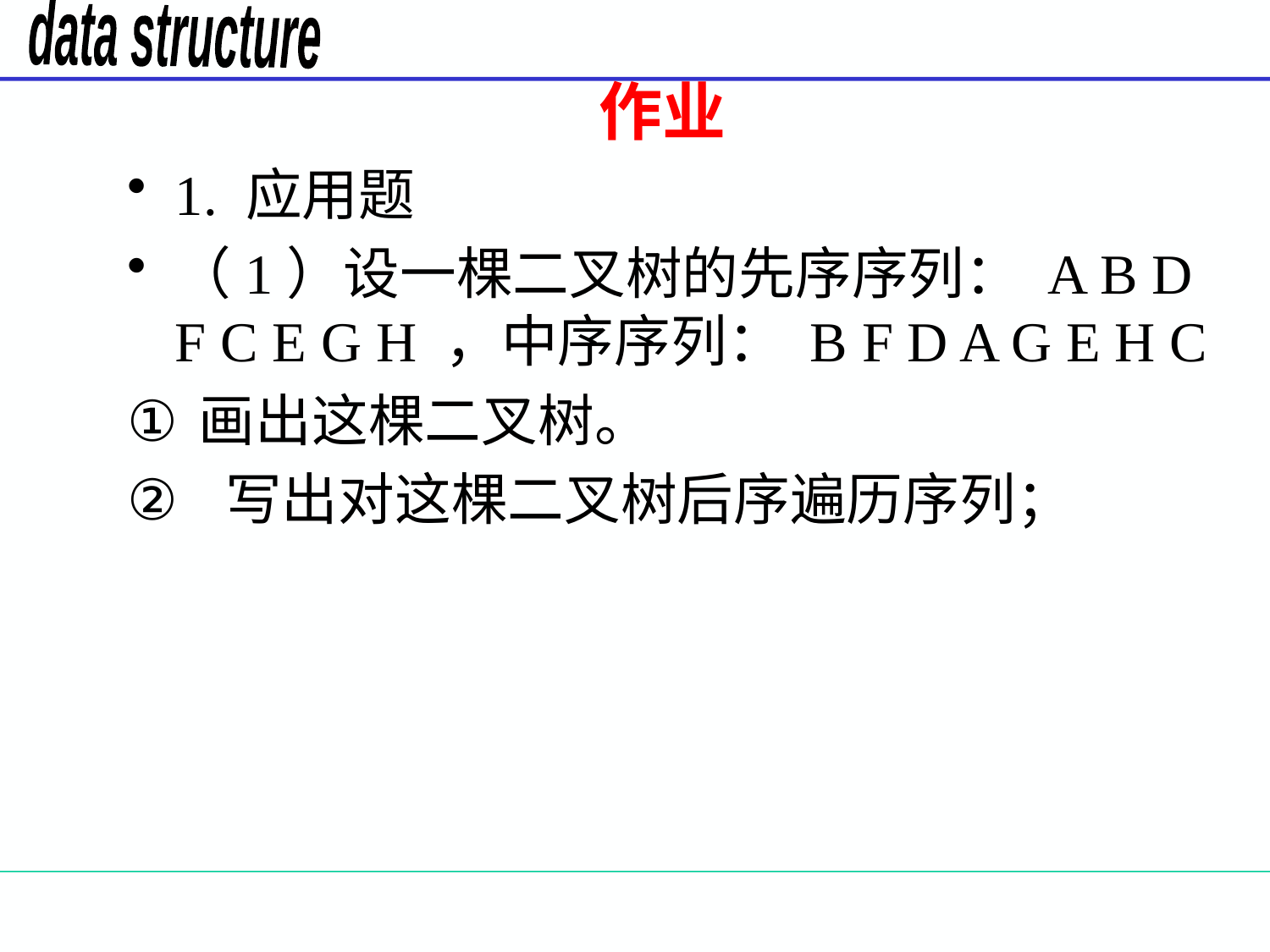

作业
1. 应用题
（1）设一棵二叉树的先序序列： A B D F C E G H ，中序序列： B F D A G E H C
画出这棵二叉树。
 写出对这棵二叉树后序遍历序列；

#